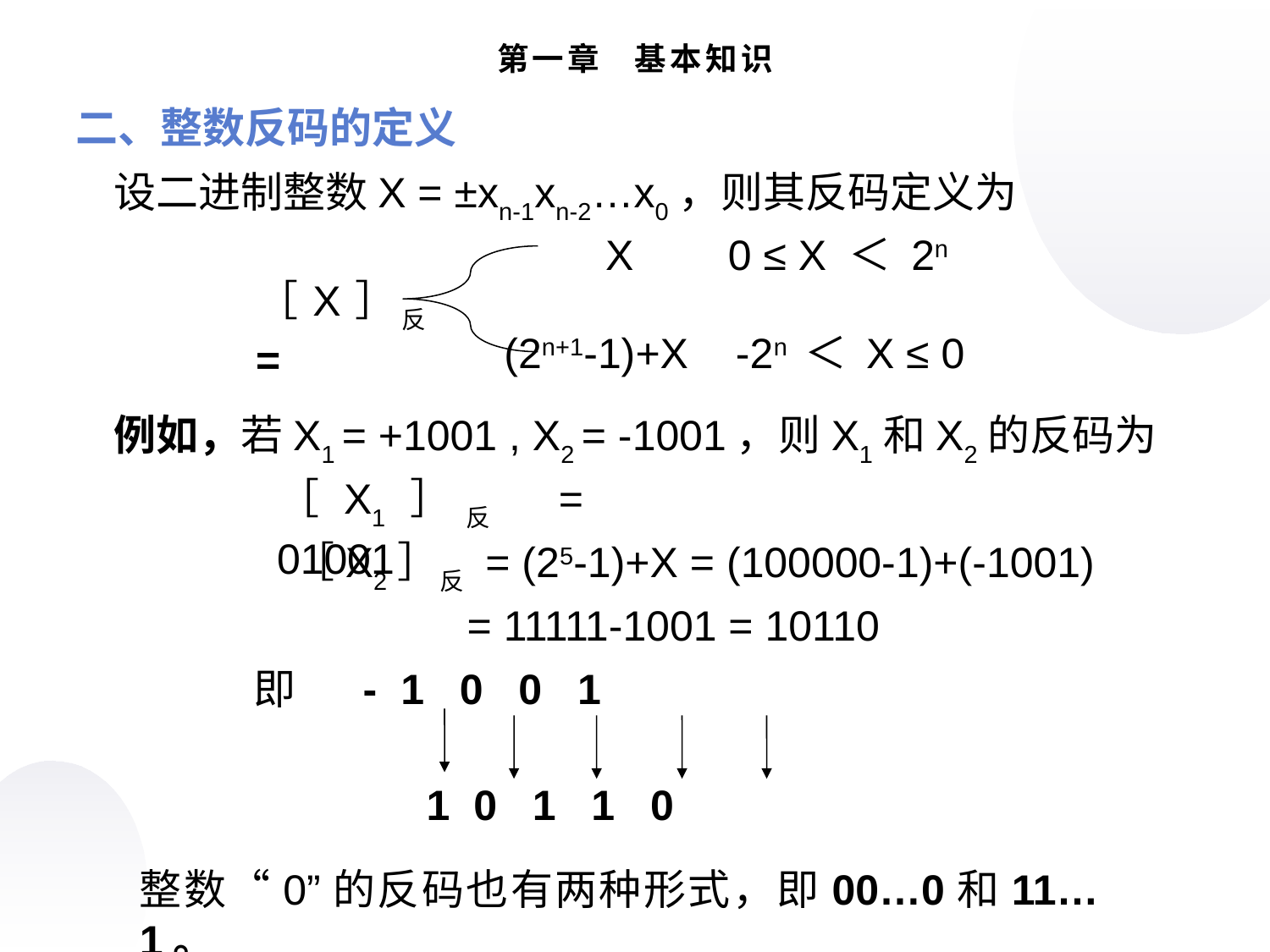

第一章   基本知识
二、整数反码的定义
    设二进制整数X = ±xn-1xn-2…x0，则其反码定义为
X        0 ≤ X ＜ 2n

［X］反 =
(2n+1-1)+X    -2n ＜ X ≤ 0
    例如，若X1 = +1001 , X2 = -1001，则X1和X2的反码为
［X1］反  =  01001
［X2］反  = (25-1)+X = (100000-1)+(-1001)
= 11111-1001 = 10110
  即      -  1   0   0   1

 1  0   1   1   0
整数“0”的反码也有两种形式，即00…0和11…1。
24